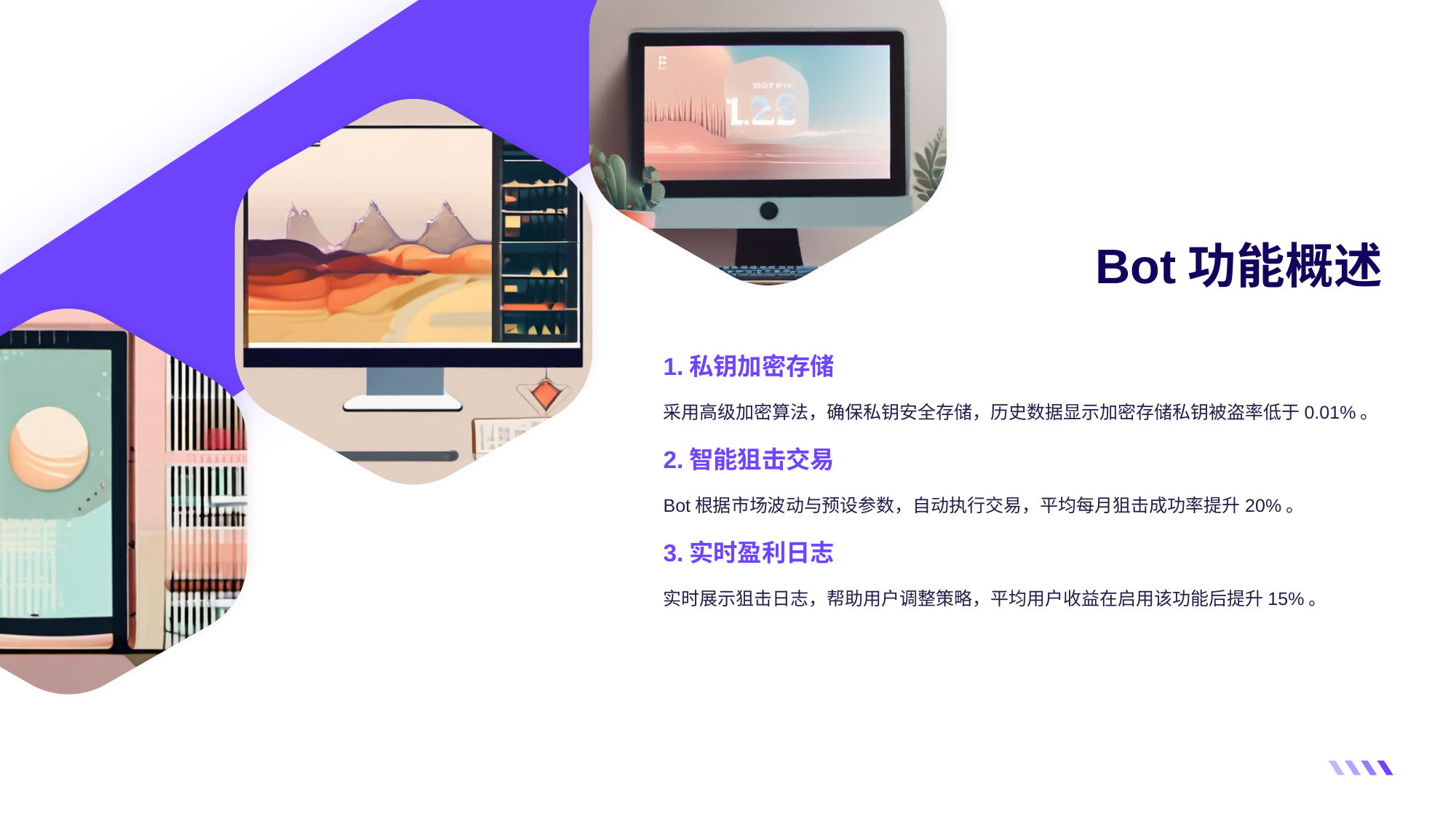

Bot功能概述

1.私钥加密存储
采用高级加密算法，确保私钥安全存储，历史数据显示加密存储私钥被盗率低于0.01%。
2.智能狙击交易
Bot根据市场波动与预设参数，自动执行交易，平均每月狙击成功率提升20%。
3.实时盈利日志
实时展示狙击日志，帮助用户调整策略，平均用户收益在启用该功能后提升15%。